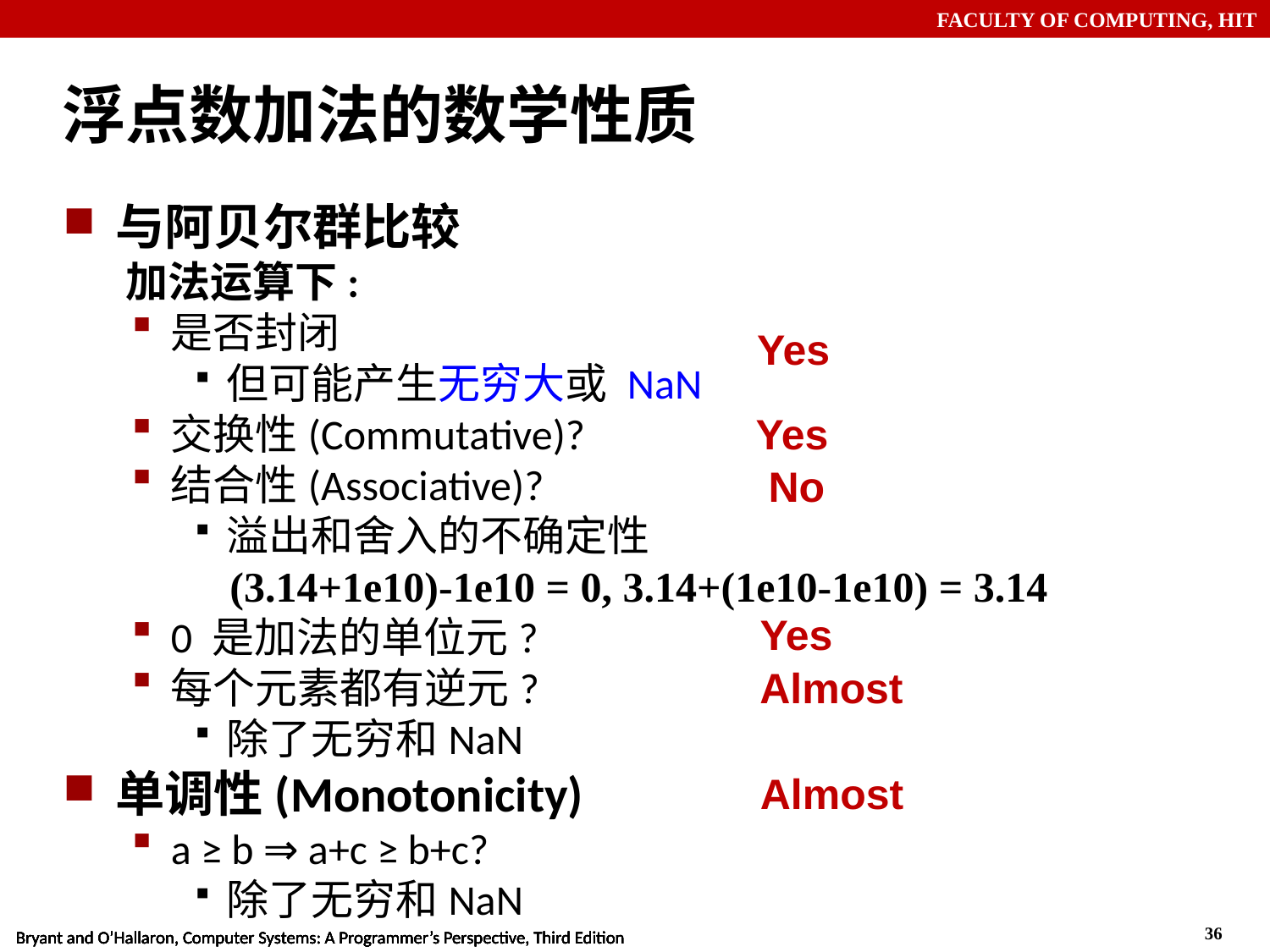

# 浮点数加法的数学性质
与阿贝尔群比较
     加法运算下:
是否封闭
但可能产生无穷大或 NaN
交换性(Commutative)?
结合性(Associative)?
溢出和舍入的不确定性
(3.14+1e10)-1e10 = 0, 3.14+(1e10-1e10) = 3.14
0 是加法的单位元?
每个元素都有逆元?
除了无穷和NaN
单调性(Monotonicity)
a ≥ b ⇒ a+c ≥ b+c?
除了无穷和NaN

Yes
Yes
No
Yes
Almost
Almost